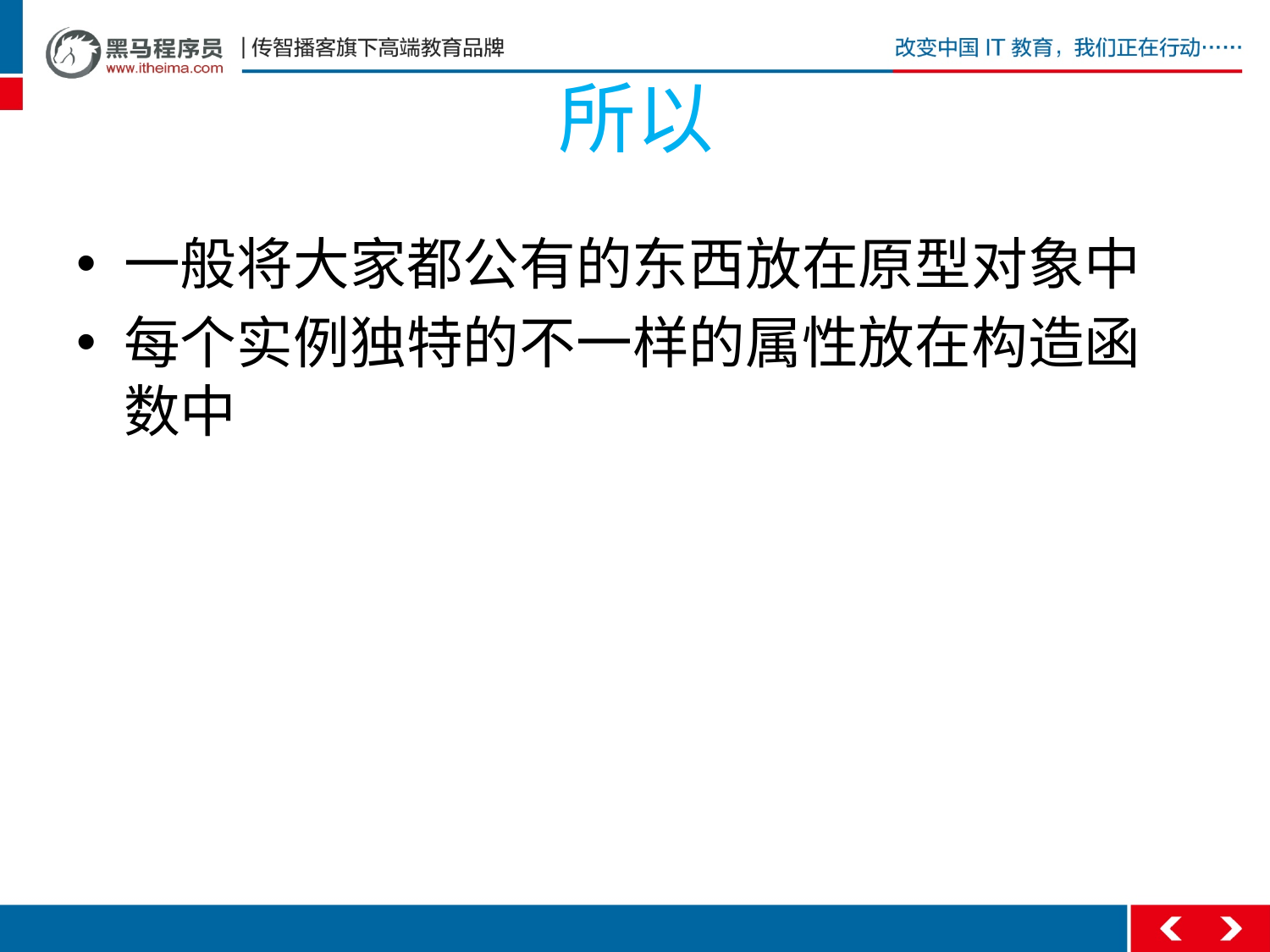

# 所以
一般将大家都公有的东西放在原型对象中
每个实例独特的不一样的属性放在构造函数中